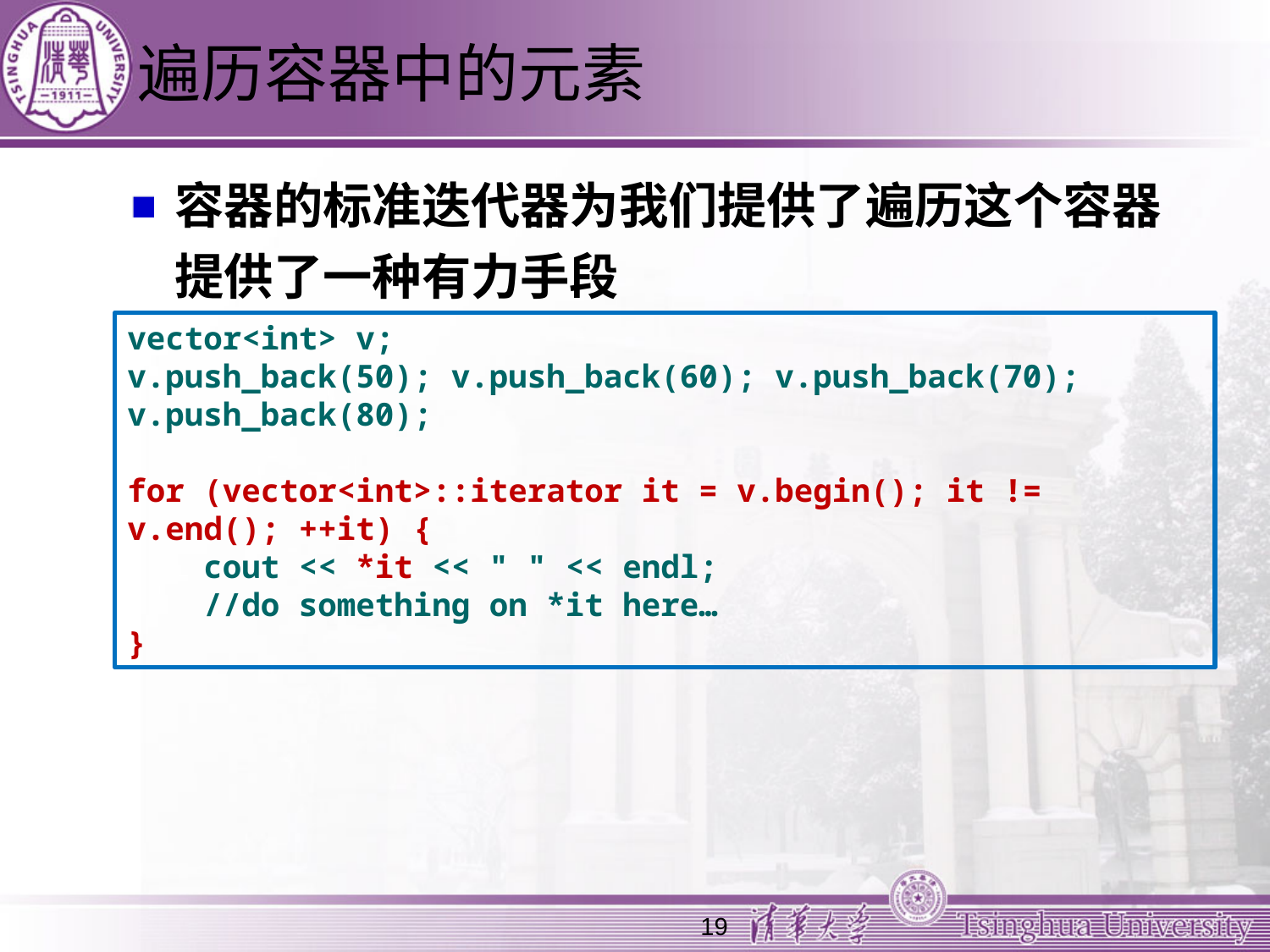

# 遍历容器中的元素
容器的标准迭代器为我们提供了遍历这个容器提供了一种有力手段

vector<int> v;
v.push_back(50); v.push_back(60); v.push_back(70); v.push_back(80);

for (vector<int>::iterator it = v.begin(); it != v.end(); ++it) {
    cout << *it << " " << endl;
    //do something on *it here…
}
19